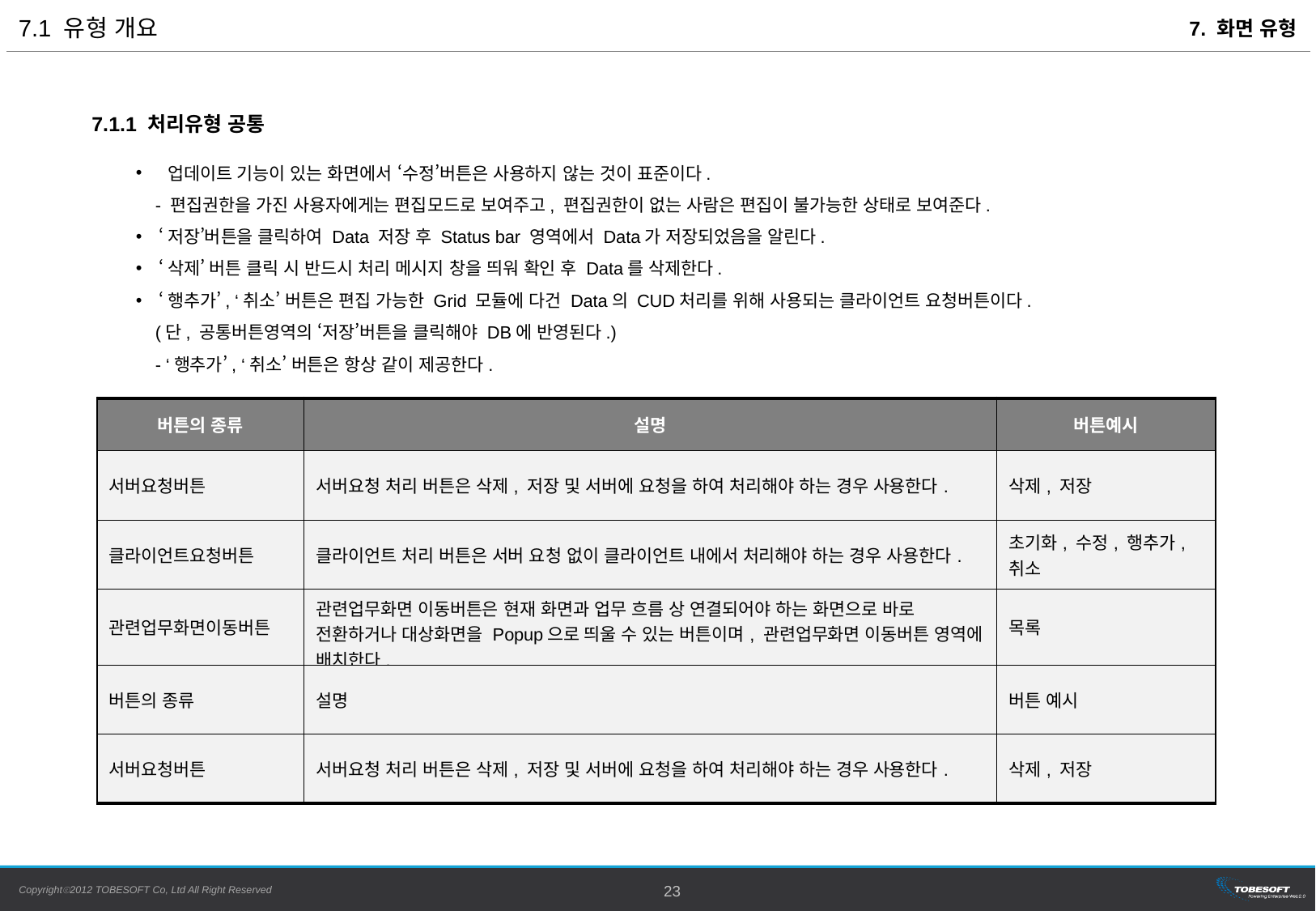

7.1 유형 개요

7. 화면 유형
7.1.1 처리유형 공통
 업데이트 기능이 있는 화면에서 ‘수정’버튼은 사용하지 않는 것이 표준이다.
    - 편집권한을 가진 사용자에게는 편집모드로 보여주고, 편집권한이 없는 사람은 편집이 불가능한 상태로 보여준다.
‘저장’버튼을 클릭하여 Data 저장 후 Status bar 영역에서 Data가 저장되었음을 알린다.
‘삭제’ 버튼 클릭 시 반드시 처리 메시지 창을 띄워 확인 후 Data를 삭제한다.
‘행추가’, ‘취소’ 버튼은 편집 가능한 Grid 모듈에 다건 Data의 CUD처리를 위해 사용되는 클라이언트 요청버튼이다.
    (단, 공통버튼영역의 ‘저장’버튼을 클릭해야 DB에 반영된다.)
    - ‘행추가’, ‘취소’ 버튼은 항상 같이 제공한다.
| 버튼의 종류 | 설명 | 버튼예시 |
| --- | --- | --- |
| 서버요청버튼 | 서버요청 처리 버튼은 삭제, 저장 및 서버에 요청을 하여 처리해야 하는 경우 사용한다. | 삭제, 저장 |
| 클라이언트요청버튼 | 클라이언트 처리 버튼은 서버 요청 없이 클라이언트 내에서 처리해야 하는 경우 사용한다. | 초기화, 수정, 행추가, 취소 |
| 관련업무화면이동버튼 | 관련업무화면 이동버튼은 현재 화면과 업무 흐름 상 연결되어야 하는 화면으로 바로 전환하거나 대상화면을 Popup으로 띄울 수 있는 버튼이며, 관련업무화면 이동버튼 영역에 배치한다. | 목록 |
| 버튼의 종류 | 설명 | 버튼 예시 |
| 서버요청버튼 | 서버요청 처리 버튼은 삭제, 저장 및 서버에 요청을 하여 처리해야 하는 경우 사용한다. | 삭제, 저장 |